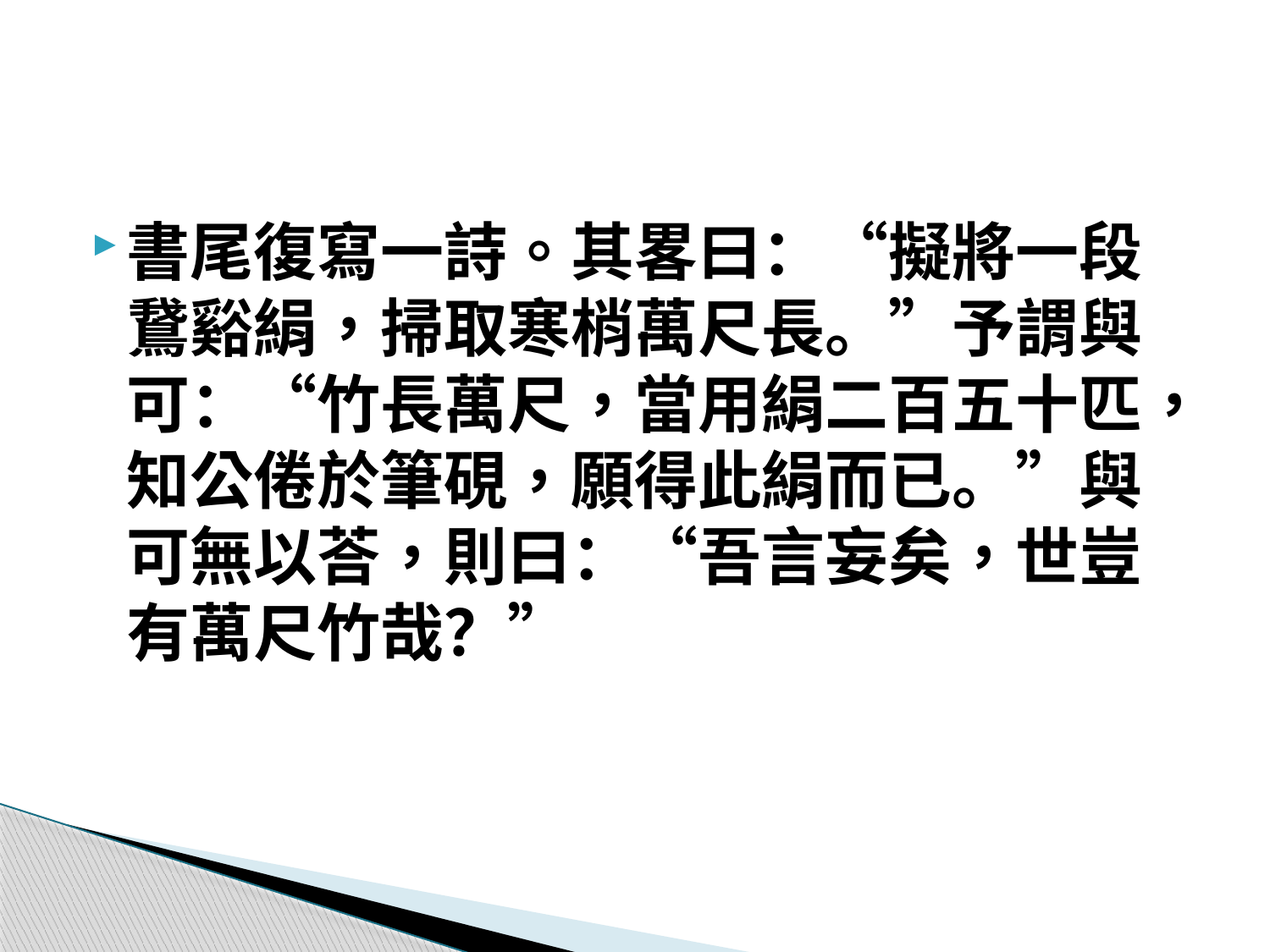

#
書尾復寫一詩。其畧曰：“擬將一段鵞谿絹，掃取寒梢萬尺長。”予謂與可：“竹長萬尺，當用絹二百五十匹，知公倦於筆硯，願得此絹而已。”與可無以荅，則曰：“吾言妄矣，世豈有萬尺竹哉？”